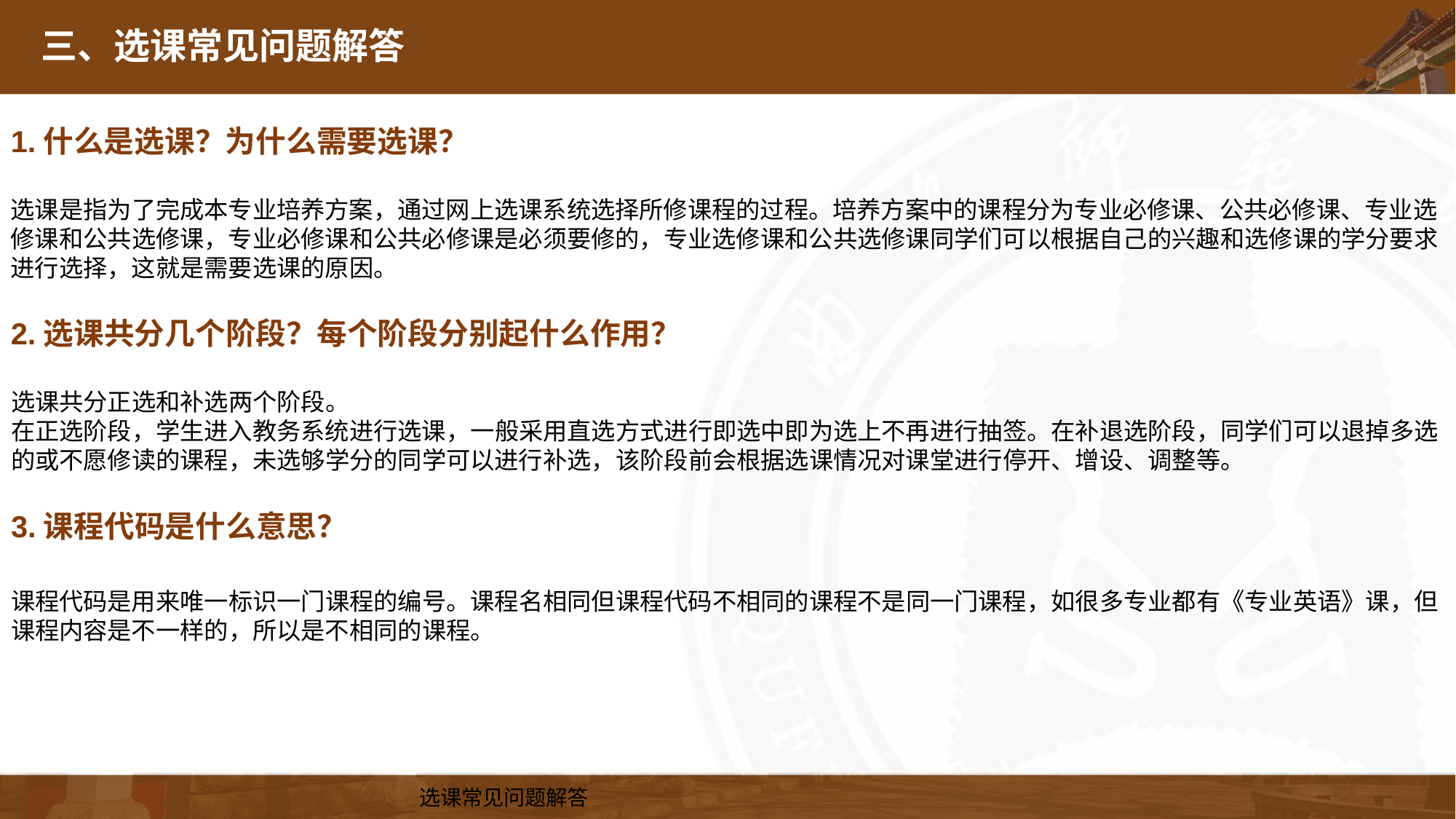

三、选课常见问题解答
1.什么是选课？为什么需要选课？
选课是指为了完成本专业培养方案，通过网上选课系统选择所修课程的过程。培养方案中的课程分为专业必修课、公共必修课、专业选修课和公共选修课，专业必修课和公共必修课是必须要修的，专业选修课和公共选修课同学们可以根据自己的兴趣和选修课的学分要求进行选择，这就是需要选课的原因。
2.选课共分几个阶段？每个阶段分别起什么作用？
选课共分正选和补选两个阶段。
在正选阶段，学生进入教务系统进行选课，一般采用直选方式进行即选中即为选上不再进行抽签。在补退选阶段，同学们可以退掉多选的或不愿修读的课程，未选够学分的同学可以进行补选，该阶段前会根据选课情况对课堂进行停开、增设、调整等。
3.课程代码是什么意思？
课程代码是用来唯一标识一门课程的编号。课程名相同但课程代码不相同的课程不是同一门课程，如很多专业都有《专业英语》课，但课程内容是不一样的，所以是不相同的课程。
11
选课常见问题解答